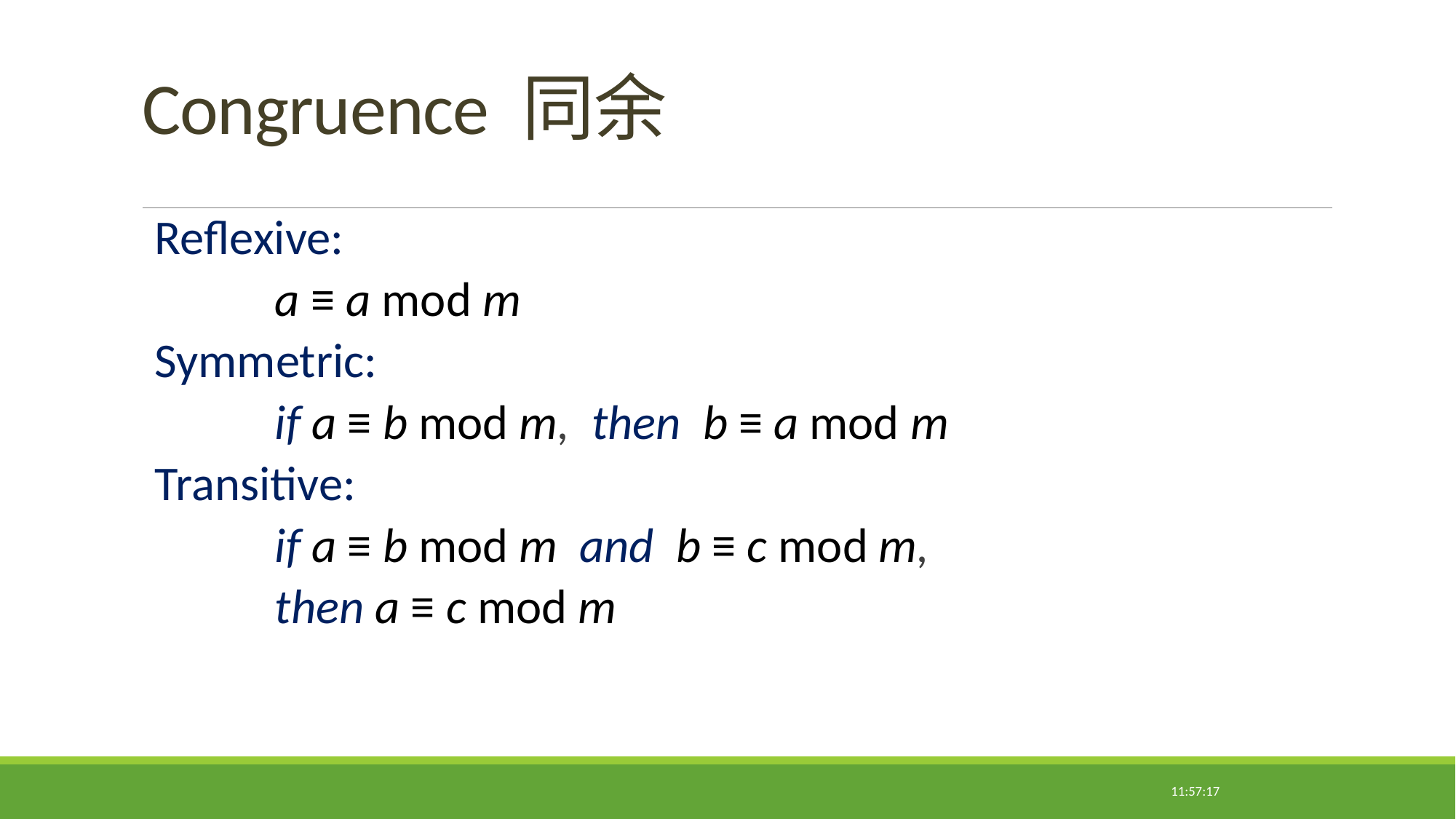

# Congruence 同余
Reflexive:
	 a ≡ a mod m
Symmetric:
	 if a ≡ b mod m,  then  b ≡ a mod m
Transitive:
	 if a ≡ b mod m  and  b ≡ c mod m,
	 then a ≡ c mod m
11:57:17